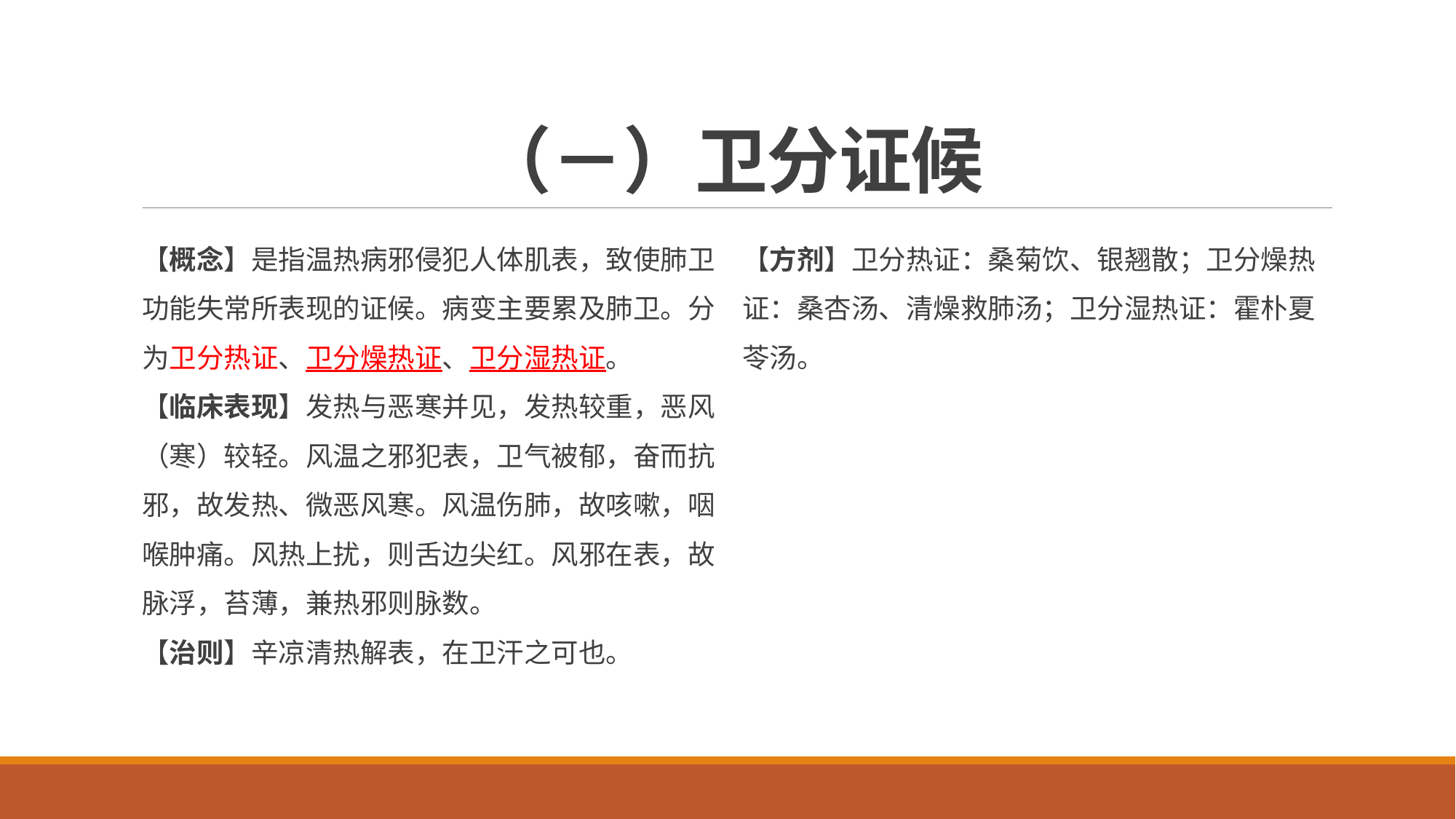

# （－）卫分证候
【概念】是指温热病邪侵犯人体肌表，致使肺卫功能失常所表现的证候。病变主要累及肺卫。分为卫分热证、卫分燥热证、卫分湿热证。
【临床表现】发热与恶寒并见，发热较重，恶风（寒）较轻。风温之邪犯表，卫气被郁，奋而抗邪，故发热、微恶风寒。风温伤肺，故咳嗽，咽喉肿痛。风热上扰，则舌边尖红。风邪在表，故脉浮，苔薄，兼热邪则脉数。
【治则】辛凉清热解表，在卫汗之可也。
【方剂】卫分热证：桑菊饮、银翘散；卫分燥热证：桑杏汤、清燥救肺汤；卫分湿热证：霍朴夏苓汤。